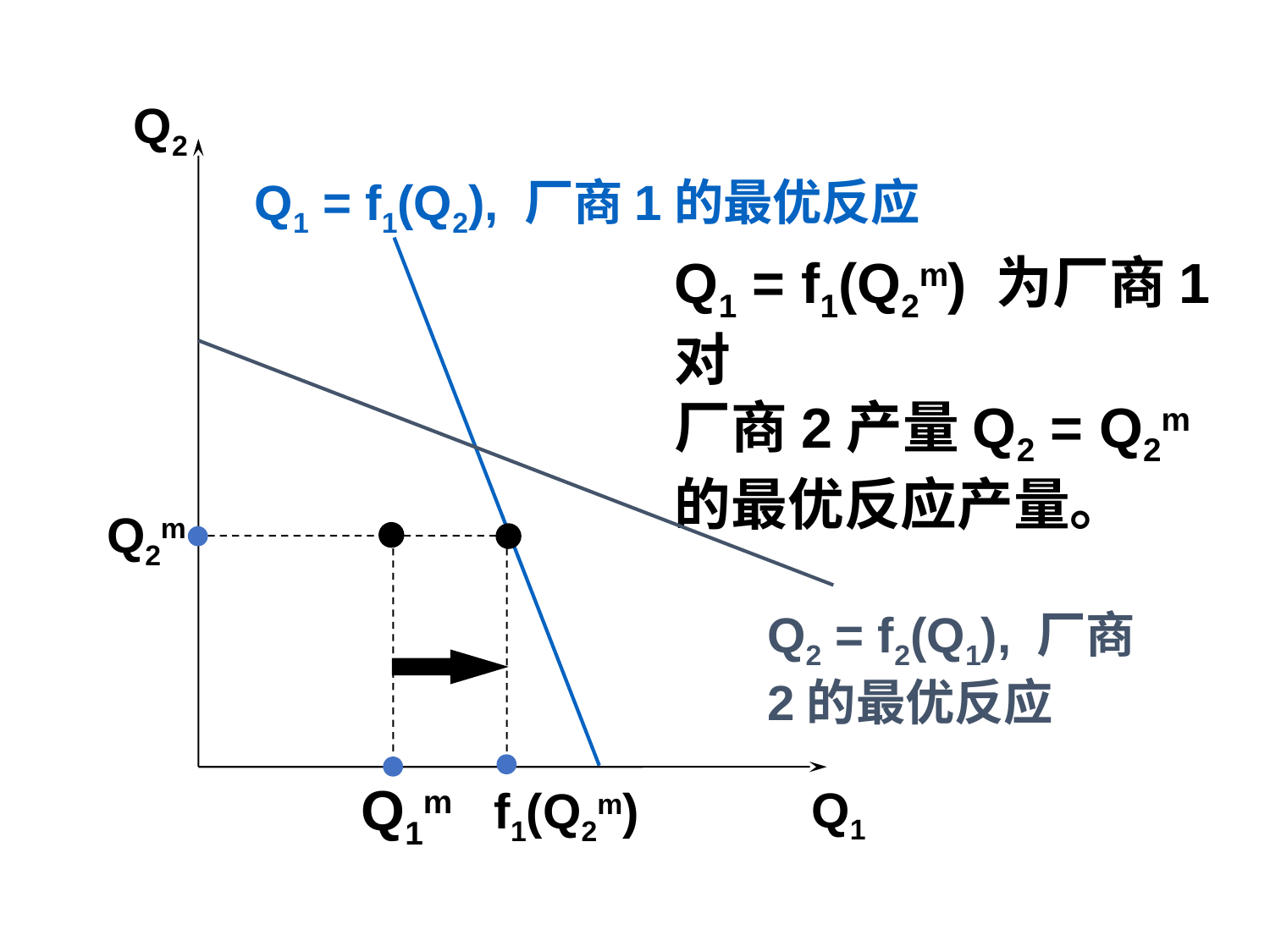

#
Q2

Q1 = f1(Q2), 厂商1的最优反应

Q1 = f1(Q2m) 为厂商1对
厂商2产量Q2 = Q2m的最优反应产量。

Q2m

Q2 = f2(Q1), 厂商2的最优反应

Q1m

Q1
f1(Q2m)